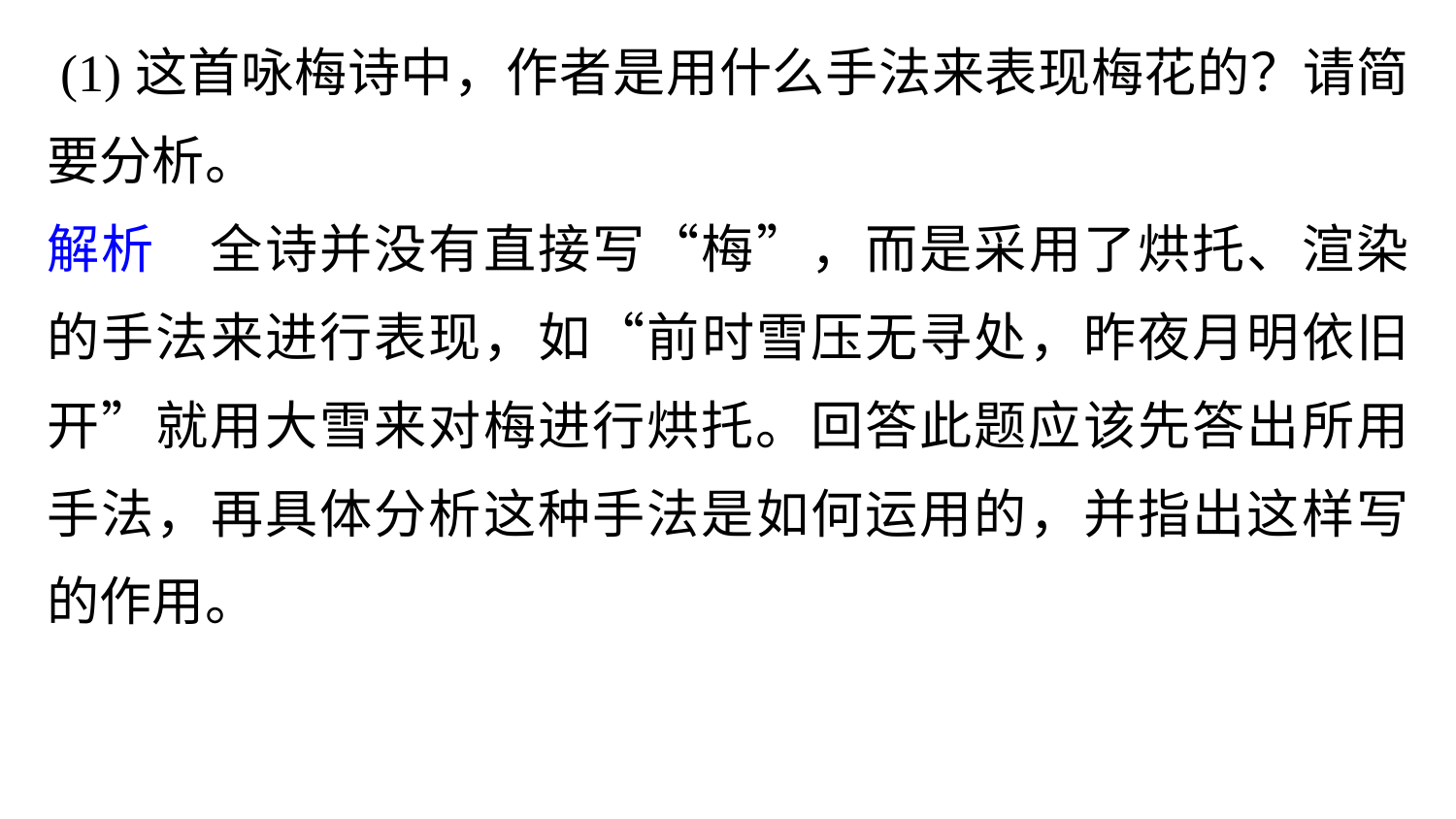

(1)这首咏梅诗中，作者是用什么手法来表现梅花的？请简要分析。
解析　全诗并没有直接写“梅”，而是采用了烘托、渲染的手法来进行表现，如“前时雪压无寻处，昨夜月明依旧开”就用大雪来对梅进行烘托。回答此题应该先答出所用手法，再具体分析这种手法是如何运用的，并指出这样写的作用。